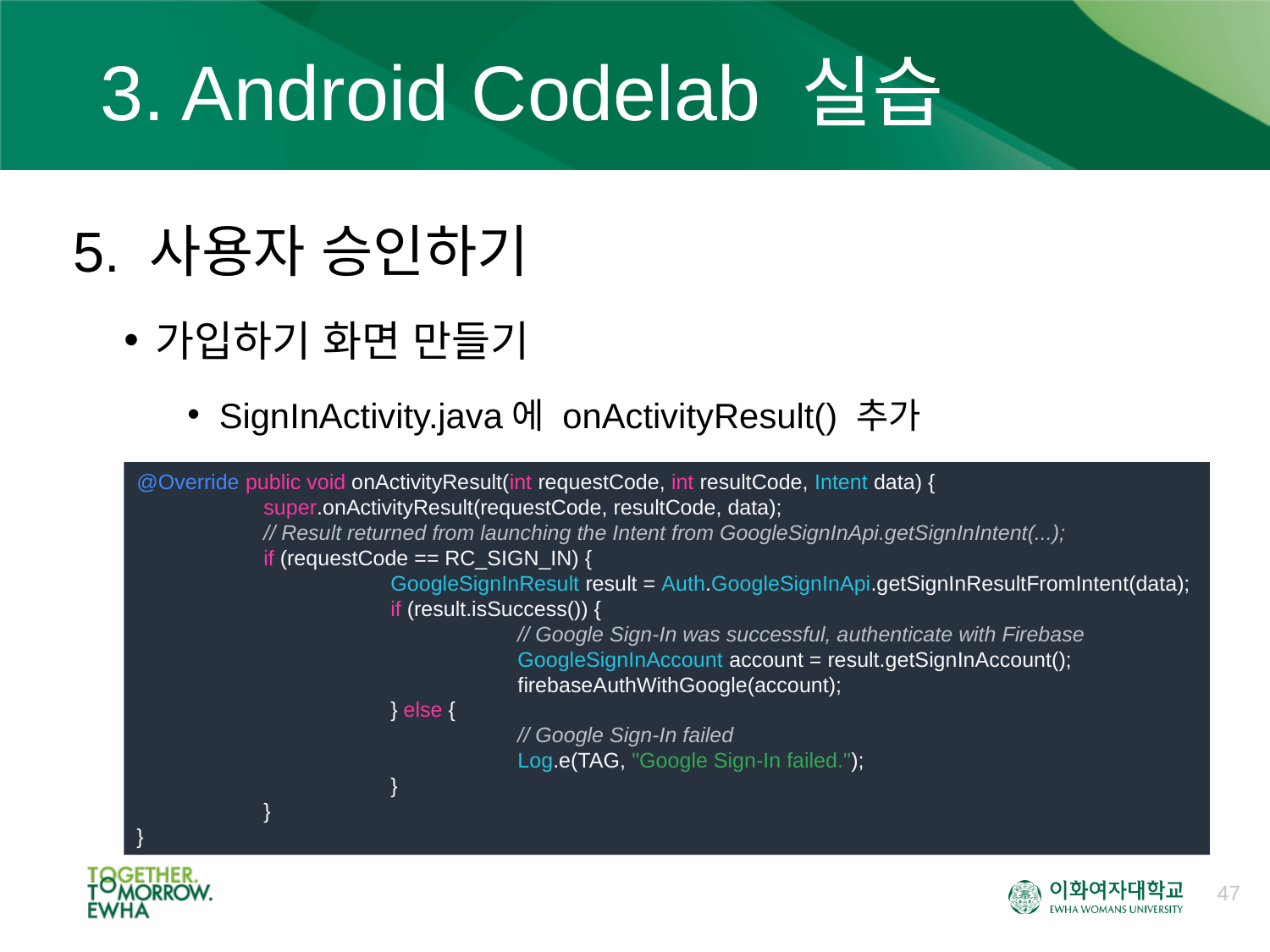

# 3. Android Codelab 실습
5. 사용자 승인하기
가입하기 화면 만들기
SignInActivity.java에 onActivityResult() 추가
@Override public void onActivityResult(int requestCode, int resultCode, Intent data) {
	super.onActivityResult(requestCode, resultCode, data);
	// Result returned from launching the Intent from GoogleSignInApi.getSignInIntent(...);
	if (requestCode == RC_SIGN_IN) {
		GoogleSignInResult result = Auth.GoogleSignInApi.getSignInResultFromIntent(data);
		if (result.isSuccess()) {
			// Google Sign-In was successful, authenticate with Firebase
			GoogleSignInAccount account = result.getSignInAccount();
			firebaseAuthWithGoogle(account);
		} else {
// Google Sign-In failed
Log.e(TAG, "Google Sign-In failed.");
		}
	}
}
47